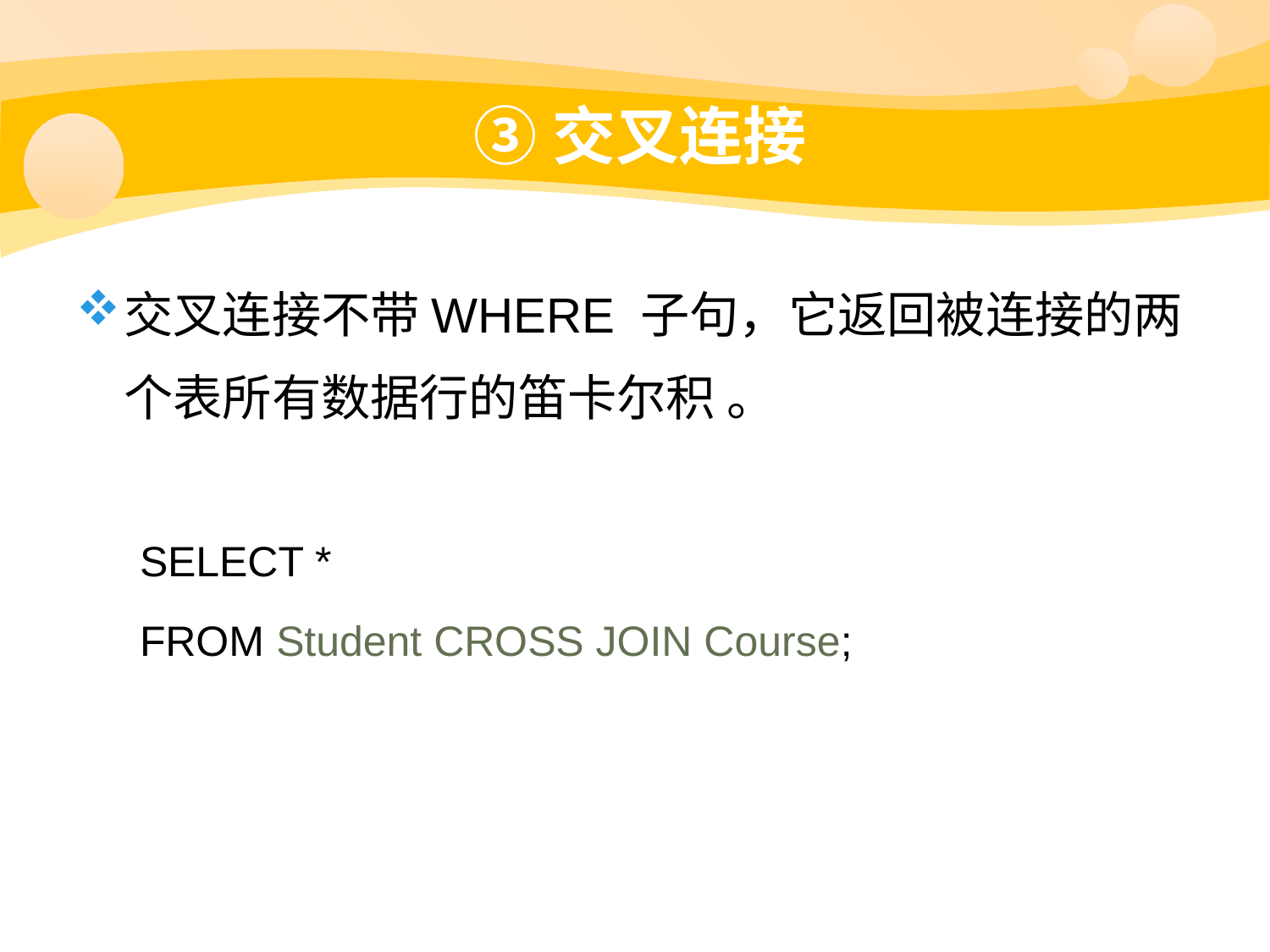

# ③交叉连接
交叉连接不带WHERE 子句，它返回被连接的两个表所有数据行的笛卡尔积 。

SELECT *
FROM Student CROSS JOIN Course;